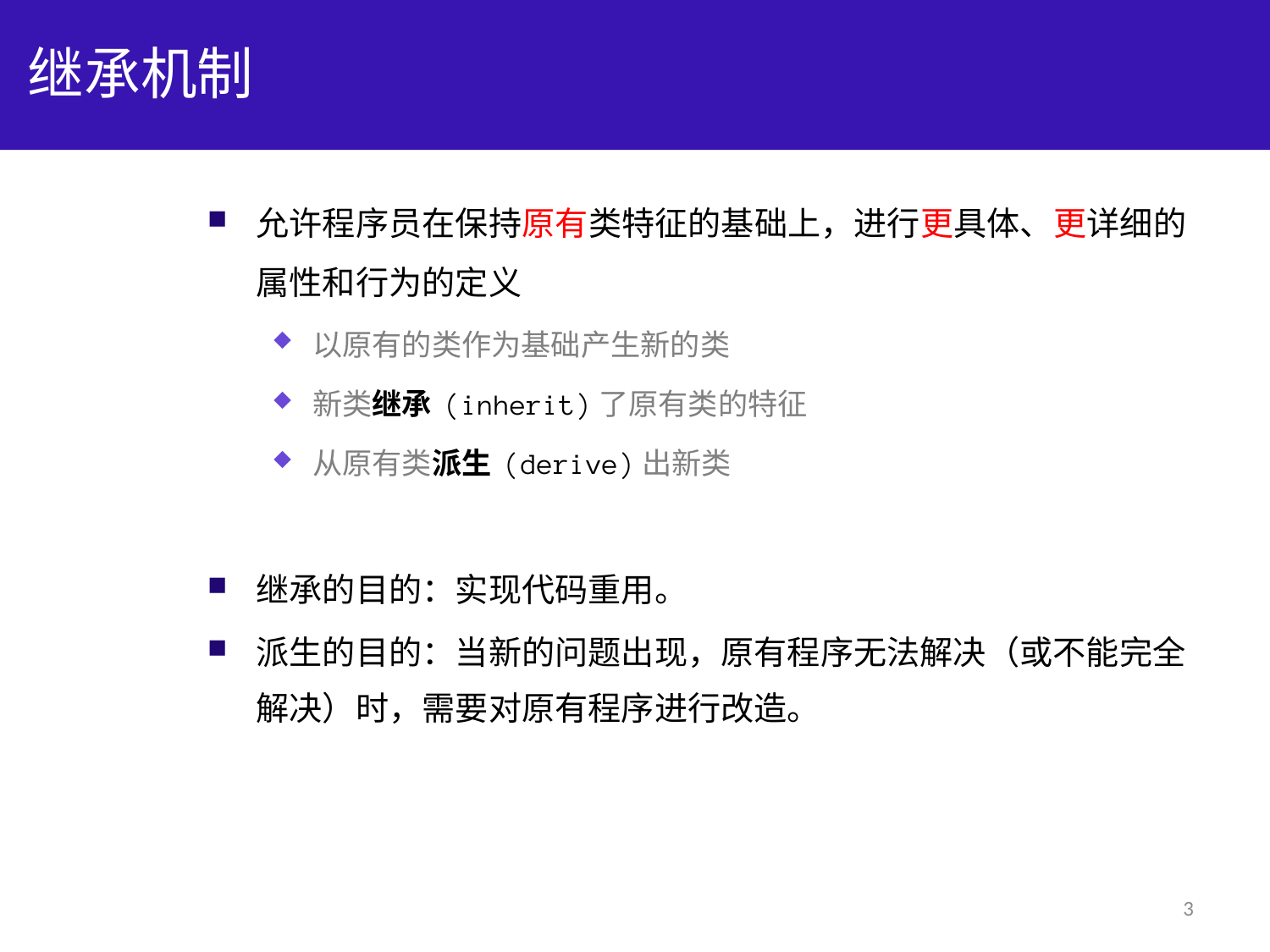

# 继承机制
允许程序员在保持原有类特征的基础上，进行更具体、更详细的属性和行为的定义
以原有的类作为基础产生新的类
新类继承 (inherit)了原有类的特征
从原有类派生 (derive)出新类

继承的目的：实现代码重用。
派生的目的：当新的问题出现，原有程序无法解决（或不能完全解决）时，需要对原有程序进行改造。

3